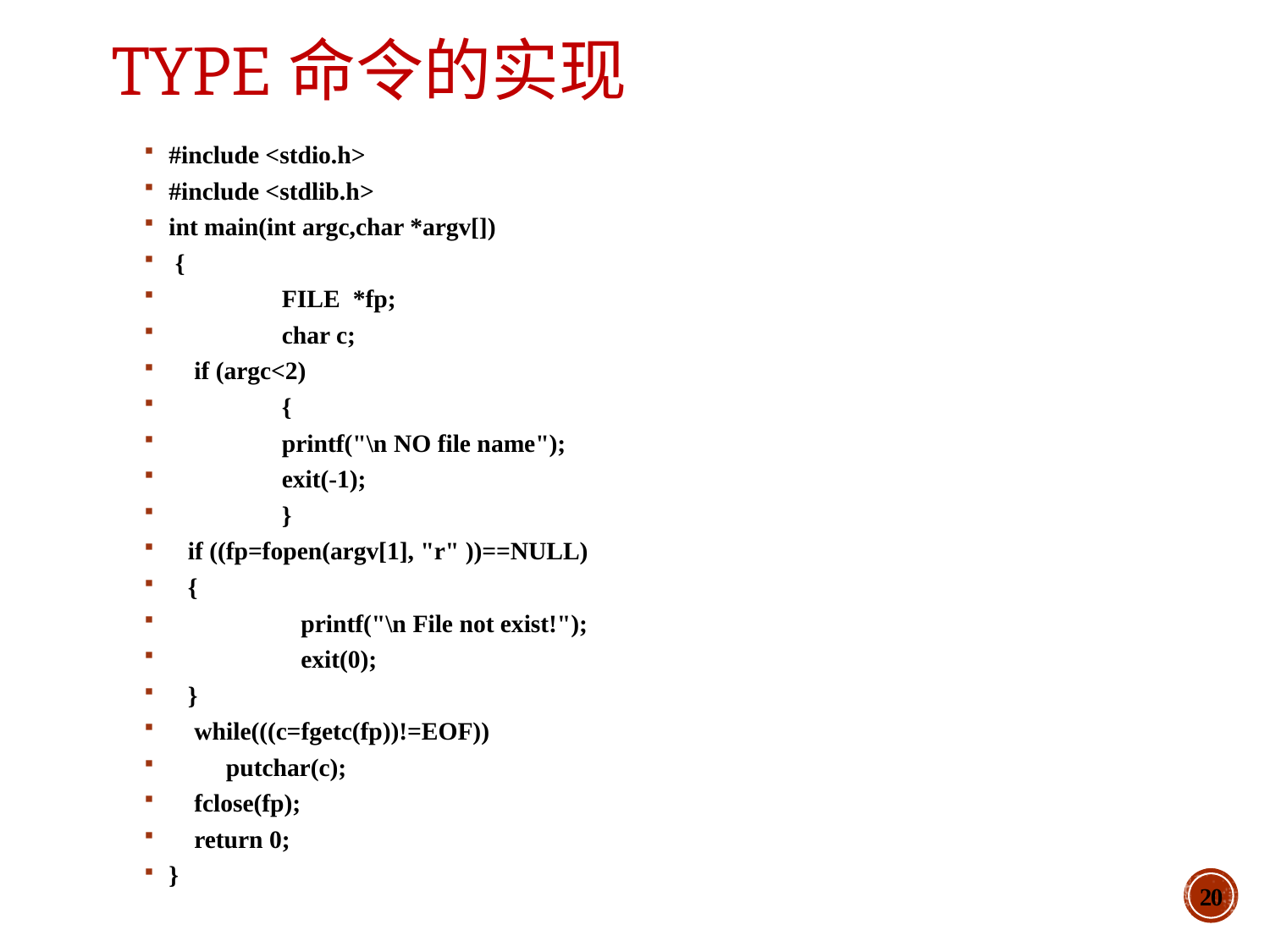

# Type命令的实现
#include <stdio.h>
#include <stdlib.h>
int main(int argc,char *argv[])
 {
	FILE  *fp;
	char c;
    if (argc<2)
	{
		printf("\n NO file name");
		exit(-1);
	}
   if ((fp=fopen(argv[1], "r" ))==NULL)
   {
	   printf("\n File not exist!");
	   exit(0);
   }
    while(((c=fgetc(fp))!=EOF))
         putchar(c);
    fclose(fp);
    return 0;
}

20